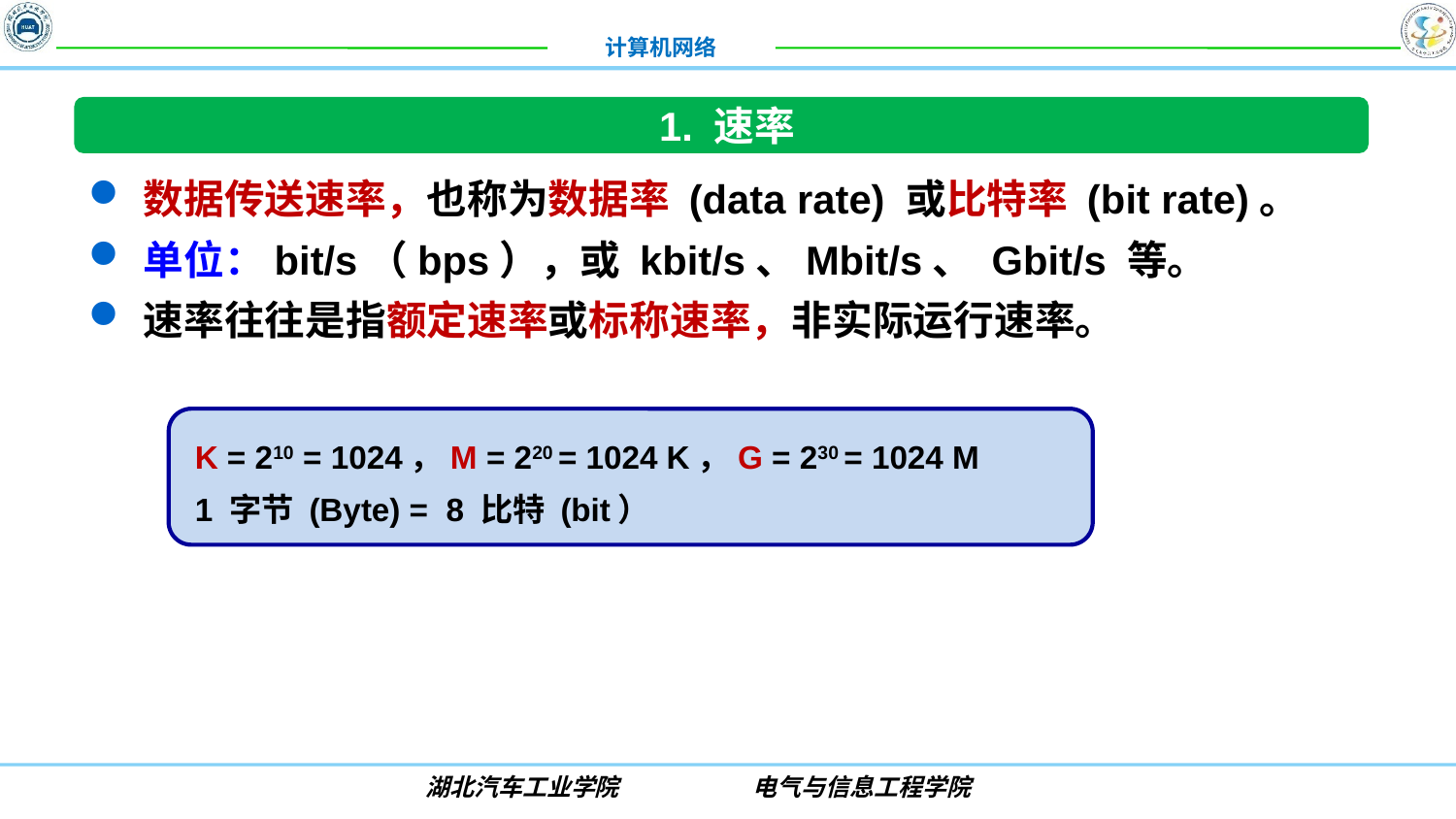

1. 速率
数据传送速率，也称为数据率 (data rate) 或比特率 (bit rate)。
单位：bit/s（bps），或 kbit/s、Mbit/s、 Gbit/s 等。
速率往往是指额定速率或标称速率，非实际运行速率。

K = 210 = 1024，M = 220 = 1024 K，G = 230 = 1024 M
1 字节 (Byte) =  8 比特 (bit）